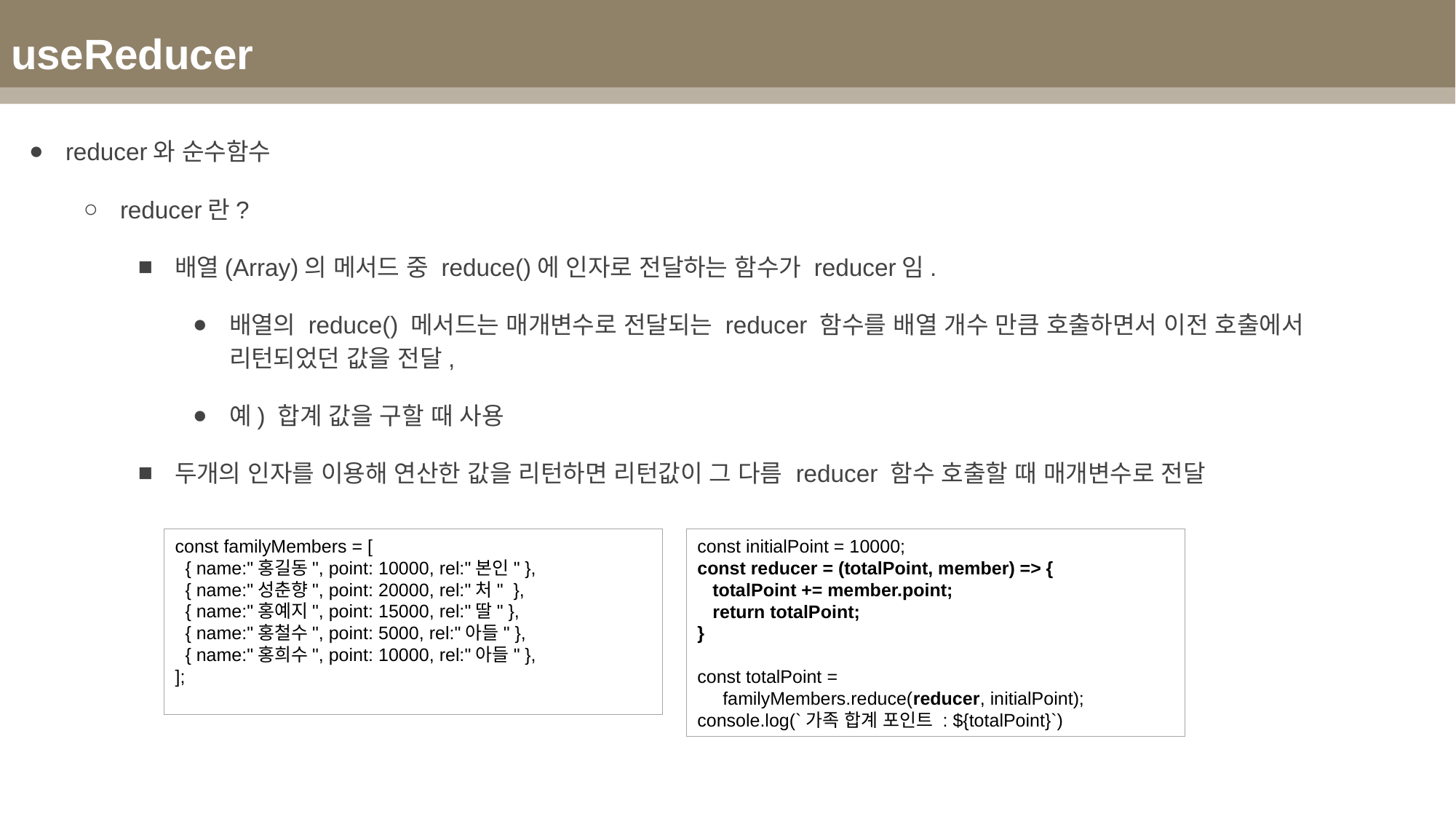

useReducer
reducer와 순수함수
reducer란?
배열(Array)의 메서드 중 reduce()에 인자로 전달하는 함수가 reducer임.
배열의 reduce() 메서드는 매개변수로 전달되는 reducer 함수를 배열 개수 만큼 호출하면서 이전 호출에서 리턴되었던 값을 전달,
예) 합계 값을 구할 때 사용
두개의 인자를 이용해 연산한 값을 리턴하면 리턴값이 그 다름 reducer 함수 호출할 때 매개변수로 전달

const familyMembers = [
  { name:"홍길동", point: 10000, rel:"본인" },
  { name:"성춘향", point: 20000, rel:"처"  },
  { name:"홍예지", point: 15000, rel:"딸" },
  { name:"홍철수", point: 5000, rel:"아들" },
  { name:"홍희수", point: 10000, rel:"아들" },
];

const initialPoint = 10000;
const reducer = (totalPoint, member) => {
   totalPoint += member.point;
   return totalPoint;
}

const totalPoint =
     familyMembers.reduce(reducer, initialPoint);
console.log(`가족 합계 포인트 : ${totalPoint}`)